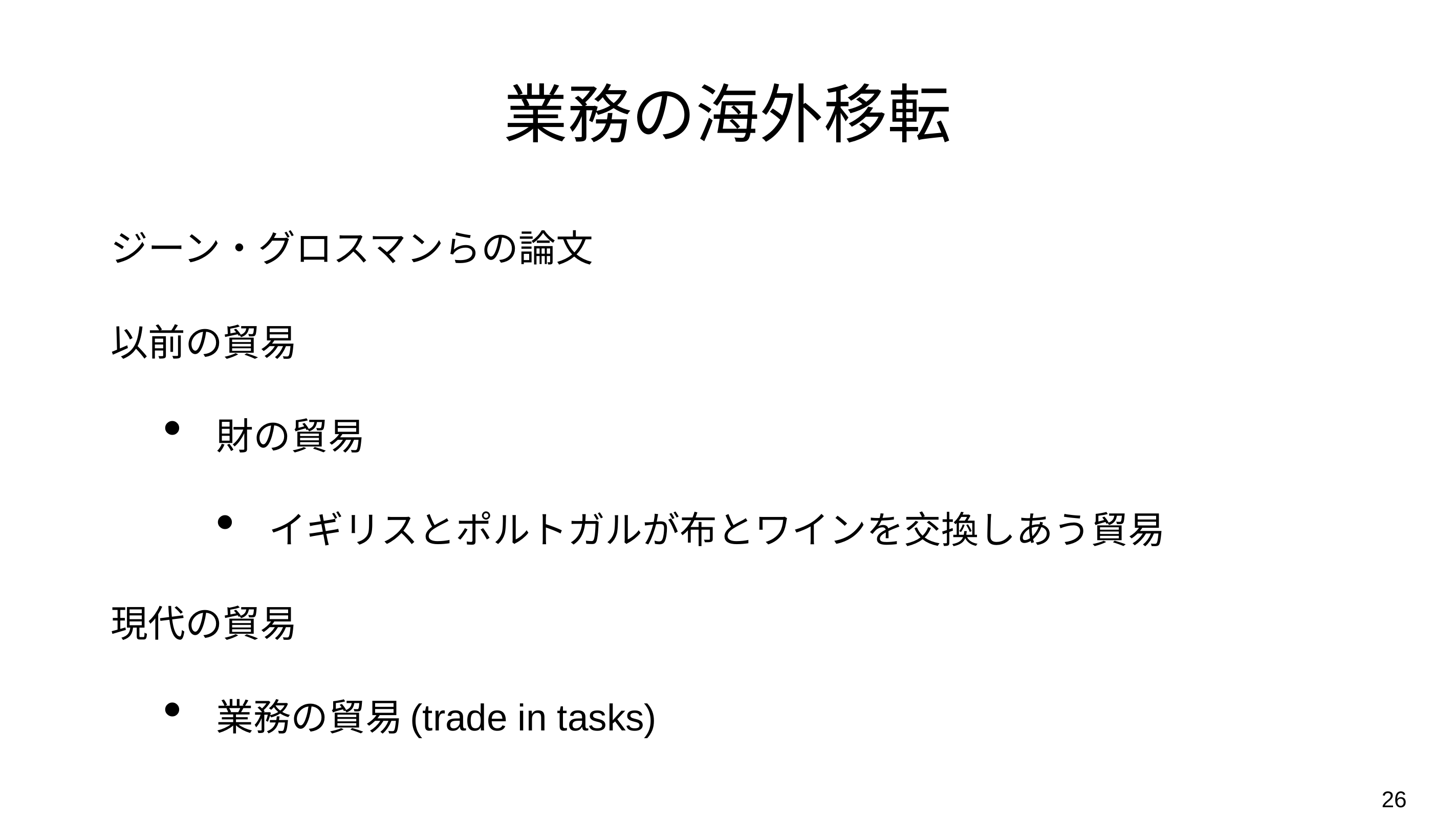

# 業務の海外移転
ジーン・グロスマンらの論文
以前の貿易
財の貿易
イギリスとポルトガルが布とワインを交換しあう貿易
現代の貿易
業務の貿易(trade in tasks)
26